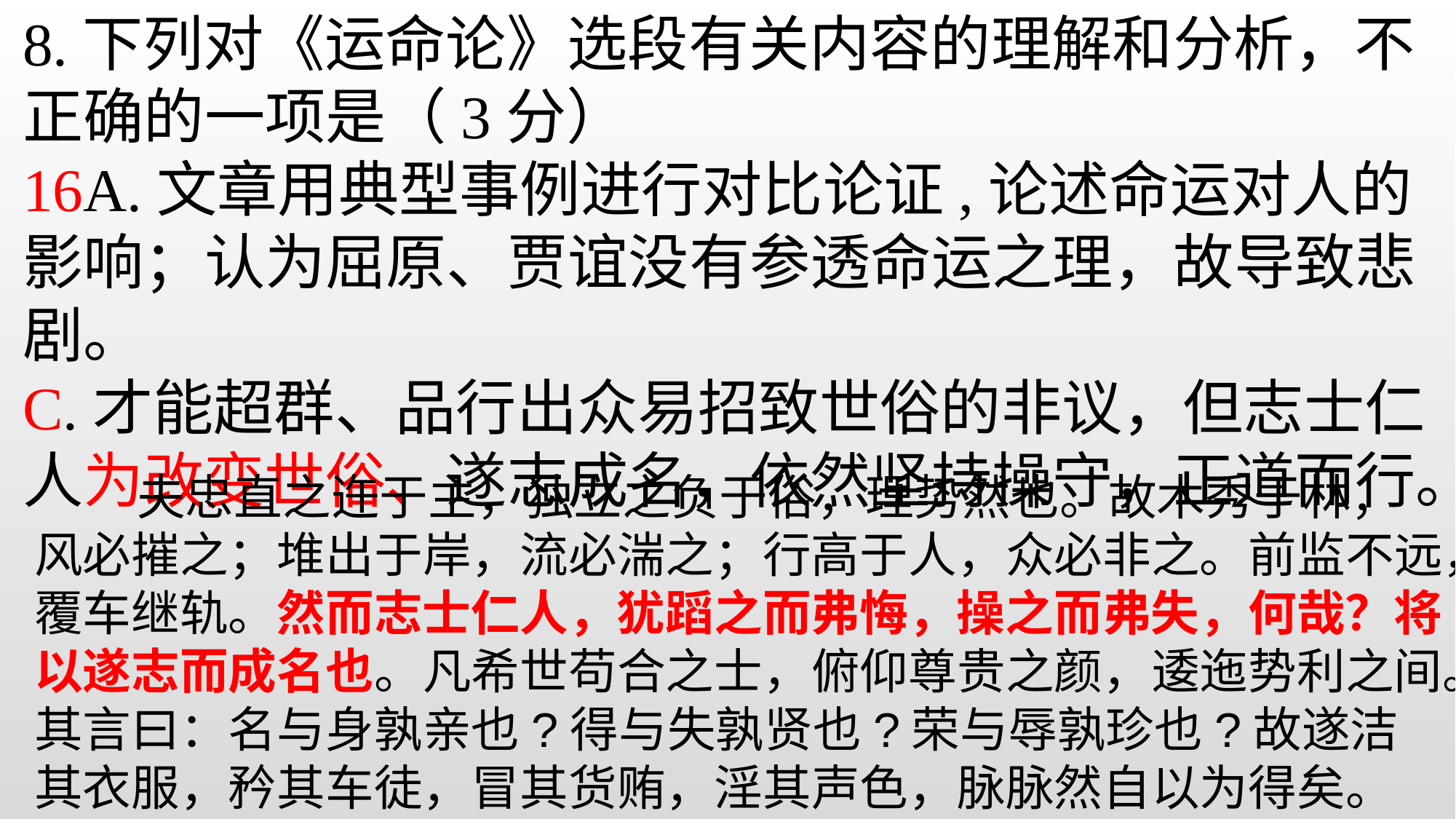

8.下列对《运命论》选段有关内容的理解和分析，不正确的一项是（3分）
16A.文章用典型事例进行对比论证,论述命运对人的影响；认为屈原、贾谊没有参透命运之理，故导致悲剧。
C.才能超群、品行出众易招致世俗的非议，但志士仁人为改变世俗、遂志成名，依然坚持操守，正道而行。
     夫忠直之迕于主，独立之负于俗，理势然也。故木秀于林，风必摧之；堆出于岸，流必湍之；行高于人，众必非之。前监不远，覆车继轨。然而志士仁人，犹蹈之而弗悔，操之而弗失，何哉？将以遂志而成名也。凡希世苟合之士，俯仰尊贵之颜，逶迤势利之间。其言曰：名与身孰亲也?得与失孰贤也?荣与辱孰珍也?故遂洁其衣服，矜其车徒，冒其货贿，淫其声色，脉脉然自以为得矣。